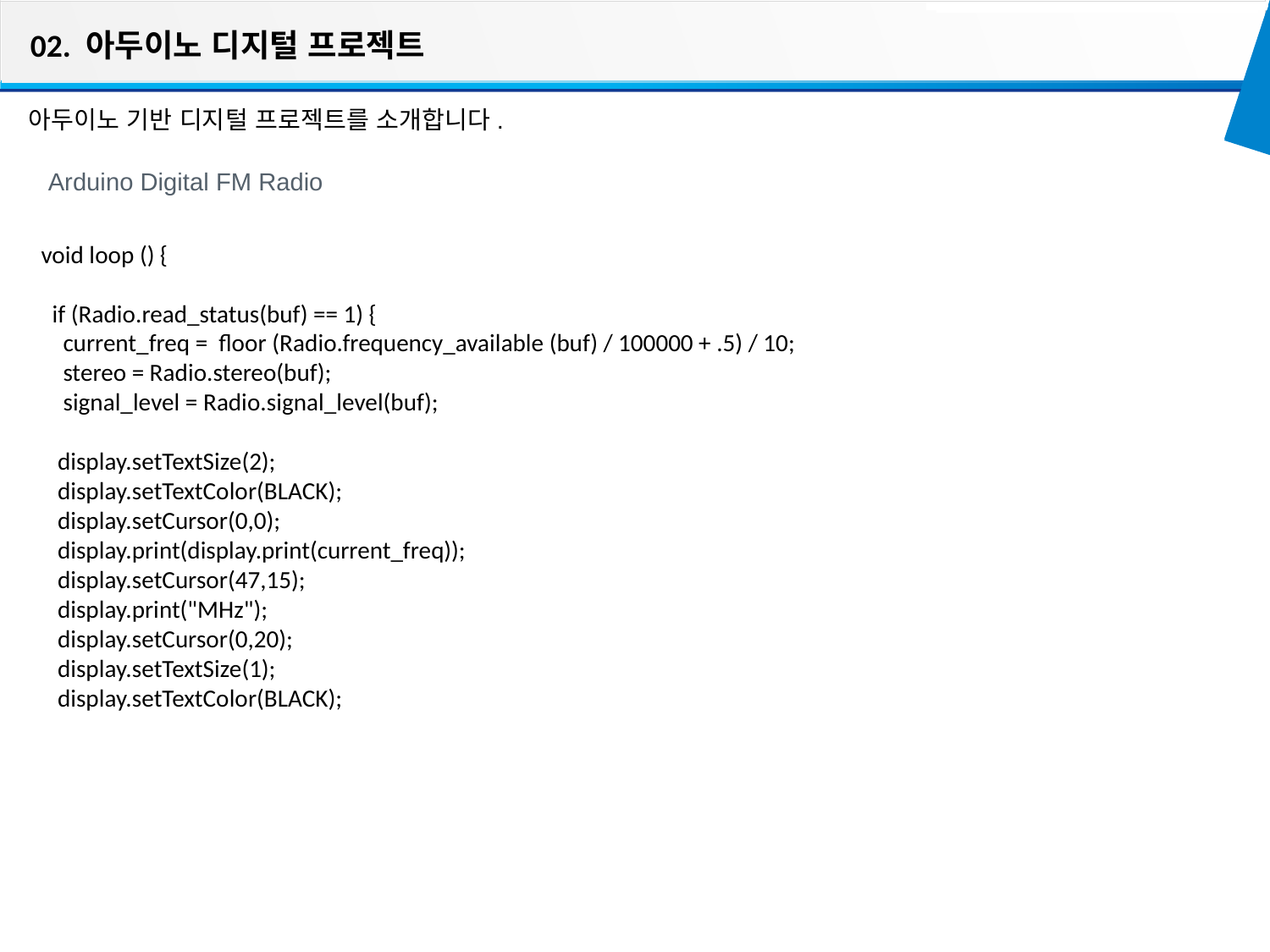

02. 아두이노 디지털 프로젝트

아두이노 기반 디지털 프로젝트를 소개합니다.
Arduino Digital FM Radio

void loop () {

  if (Radio.read_status(buf) == 1) {
    current_freq =  floor (Radio.frequency_available (buf) / 100000 + .5) / 10;
    stereo = Radio.stereo(buf);
    signal_level = Radio.signal_level(buf);

   display.setTextSize(2);
   display.setTextColor(BLACK);
   display.setCursor(0,0);
   display.print(display.print(current_freq));
   display.setCursor(47,15);
   display.print("MHz");
   display.setCursor(0,20);
   display.setTextSize(1);
   display.setTextColor(BLACK);